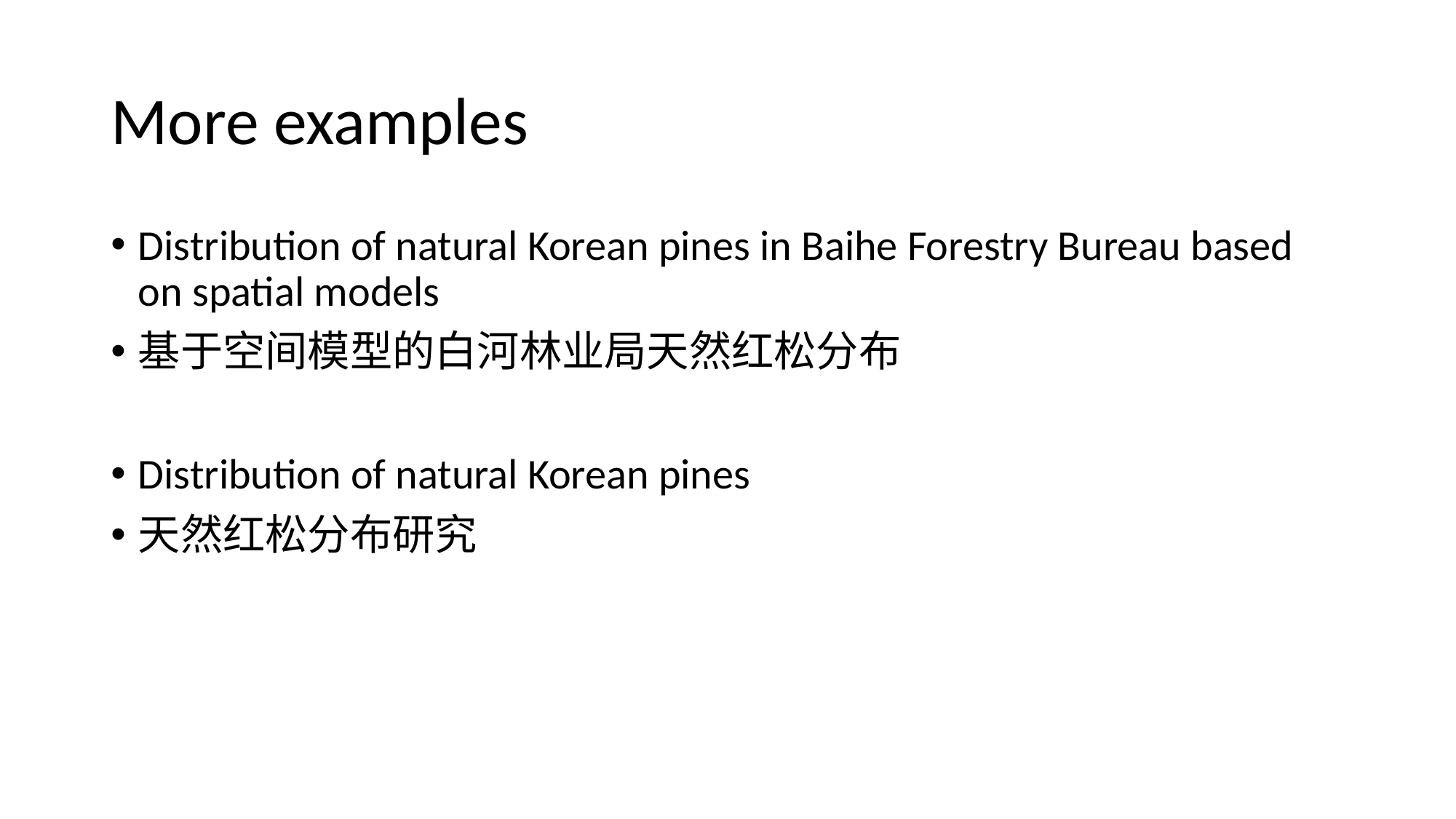

# More examples
Distribution of natural Korean pines in Baihe Forestry Bureau based on spatial models
基于空间模型的白河林业局天然红松分布

Distribution of natural Korean pines
天然红松分布研究